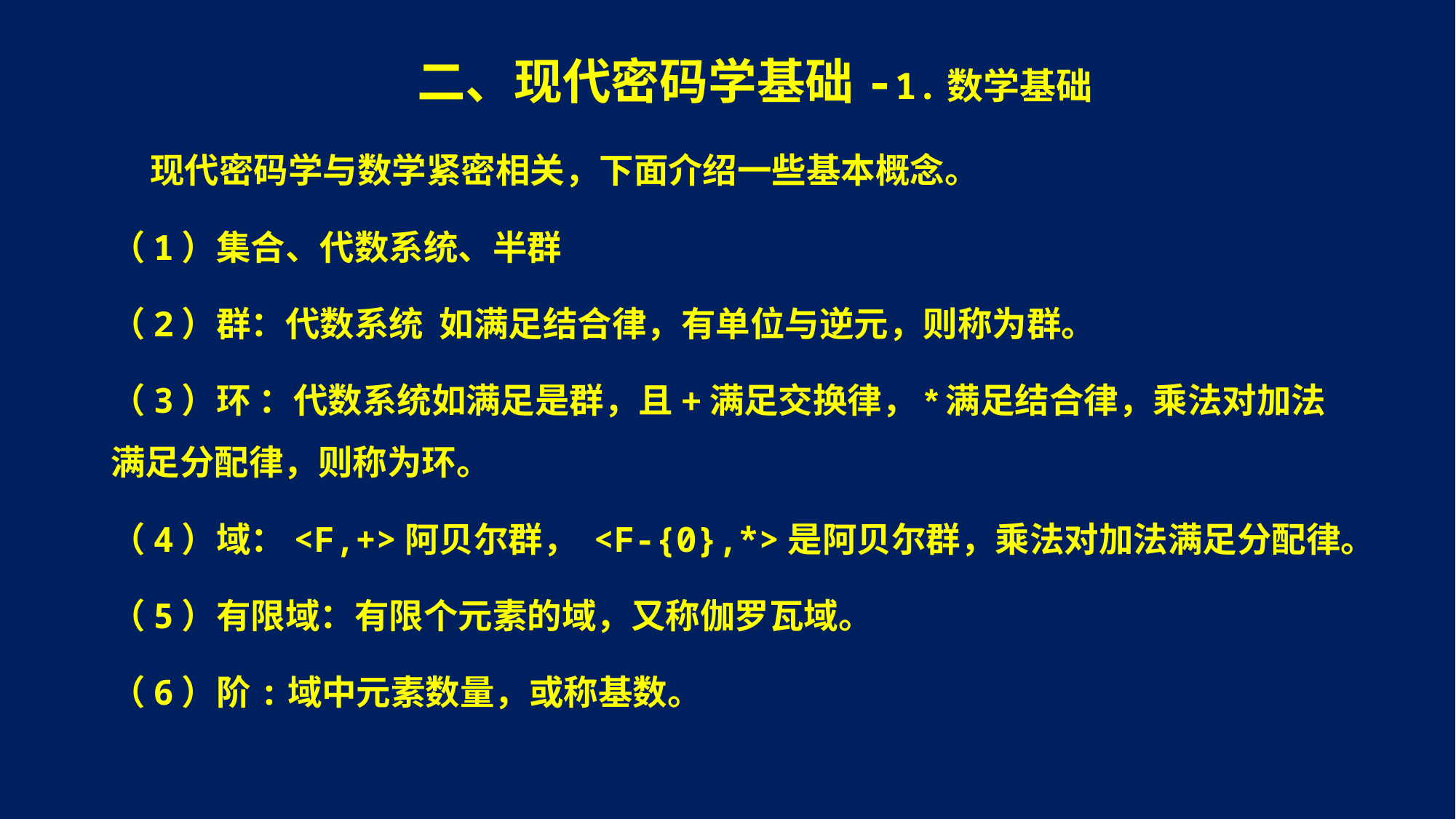

# 二、现代密码学基础-1.数学基础
    现代密码学与数学紧密相关，下面介绍一些基本概念。
（1）集合、代数系统、半群
（2）群：代数系统  如满足结合律，有单位与逆元，则称为群。
（3）环 ：代数系统如满足是群，且+满足交换律，*满足结合律，乘法对加法满足分配律，则称为环。
（4）域：<F,+>阿贝尔群， <F-{0},*>是阿贝尔群，乘法对加法满足分配律。
（5）有限域：有限个元素的域，又称伽罗瓦域。
（6）阶:域中元素数量，或称基数。